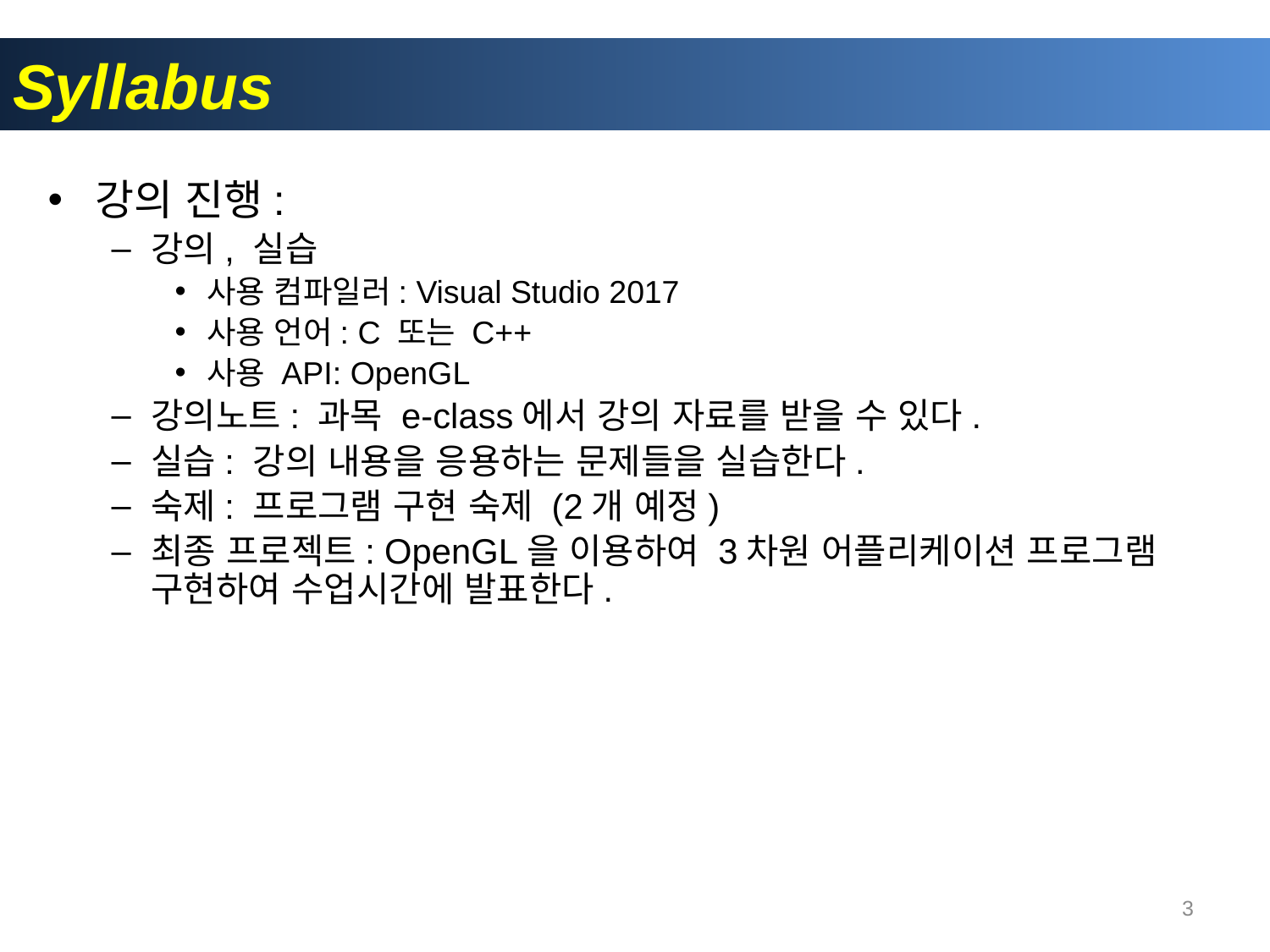

# Syllabus
강의 진행:
강의, 실습
사용 컴파일러: Visual Studio 2017
사용 언어: C 또는 C++
사용 API: OpenGL
강의노트: 과목 e-class에서 강의 자료를 받을 수 있다.
실습: 강의 내용을 응용하는 문제들을 실습한다.
숙제: 프로그램 구현 숙제 (2개 예정)
최종 프로젝트: OpenGL을 이용하여 3차원 어플리케이션 프로그램 구현하여 수업시간에 발표한다.

3